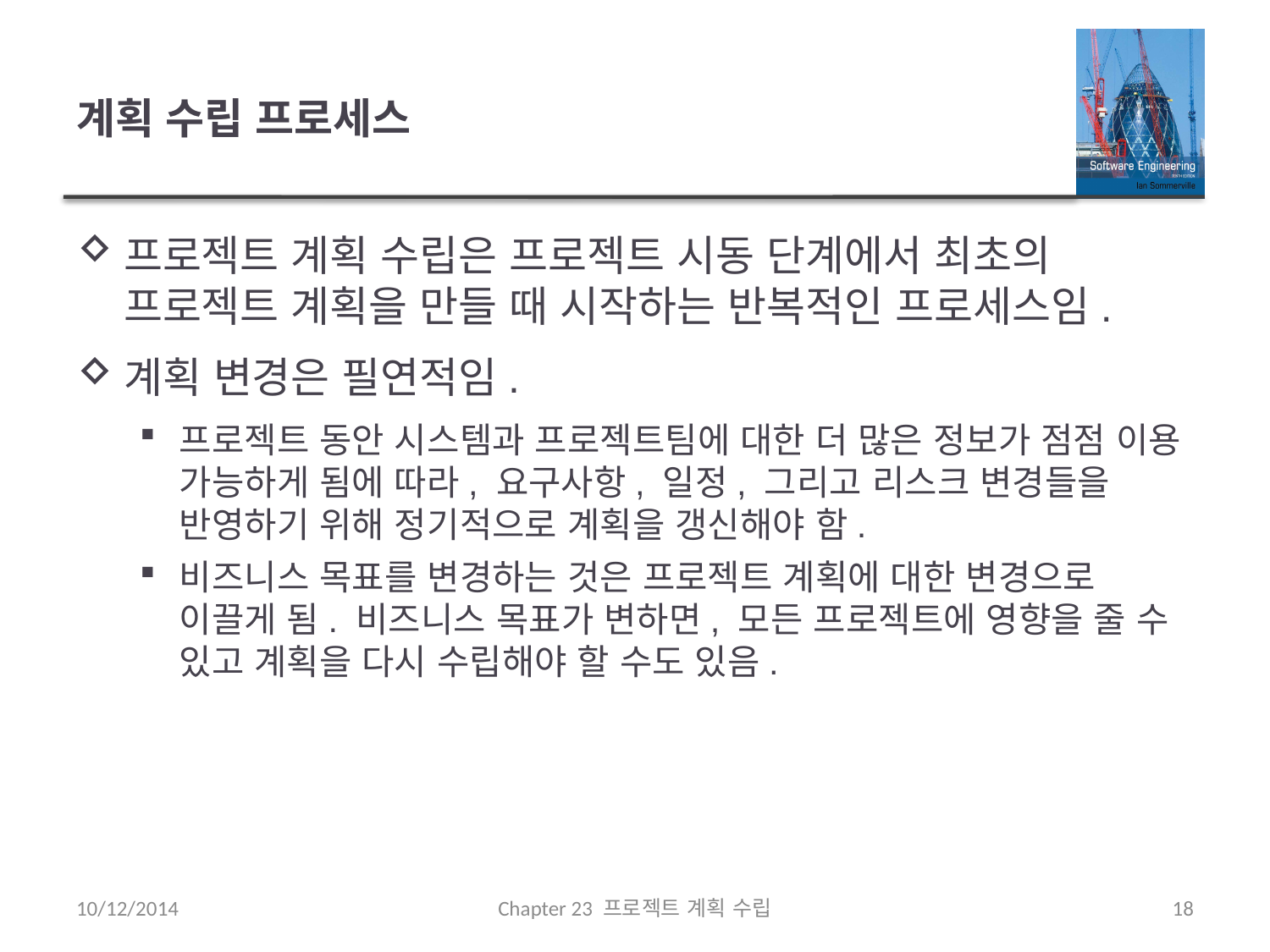

# 계획 수립 프로세스
프로젝트 계획 수립은 프로젝트 시동 단계에서 최초의 프로젝트 계획을 만들 때 시작하는 반복적인 프로세스임.
계획 변경은 필연적임.
프로젝트 동안 시스템과 프로젝트팀에 대한 더 많은 정보가 점점 이용 가능하게 됨에 따라, 요구사항, 일정, 그리고 리스크 변경들을 반영하기 위해 정기적으로 계획을 갱신해야 함.
비즈니스 목표를 변경하는 것은 프로젝트 계획에 대한 변경으로 이끌게 됨. 비즈니스 목표가 변하면, 모든 프로젝트에 영향을 줄 수 있고 계획을 다시 수립해야 할 수도 있음.

10/12/2014
Chapter 23 프로젝트 계획 수립
18